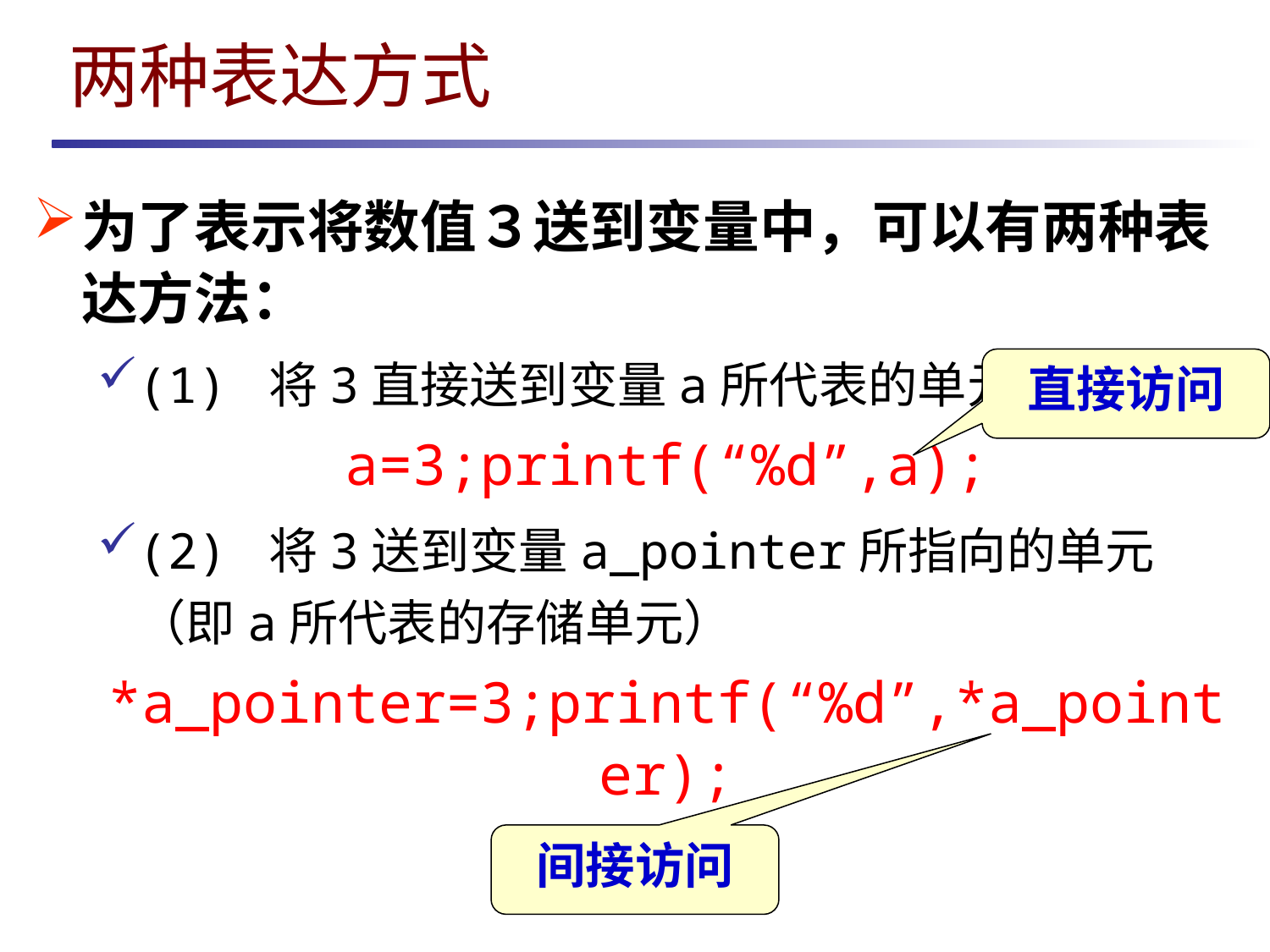

# 两种表达方式
为了表示将数值３送到变量中，可以有两种表达方法：
(1) 将3直接送到变量a所代表的单元中
a=3;printf(“%d”,a);
(2) 将3送到变量a_pointer所指向的单元（即a所代表的存储单元）
*a_pointer=3;printf(“%d”,*a_pointer);
直接访问
间接访问